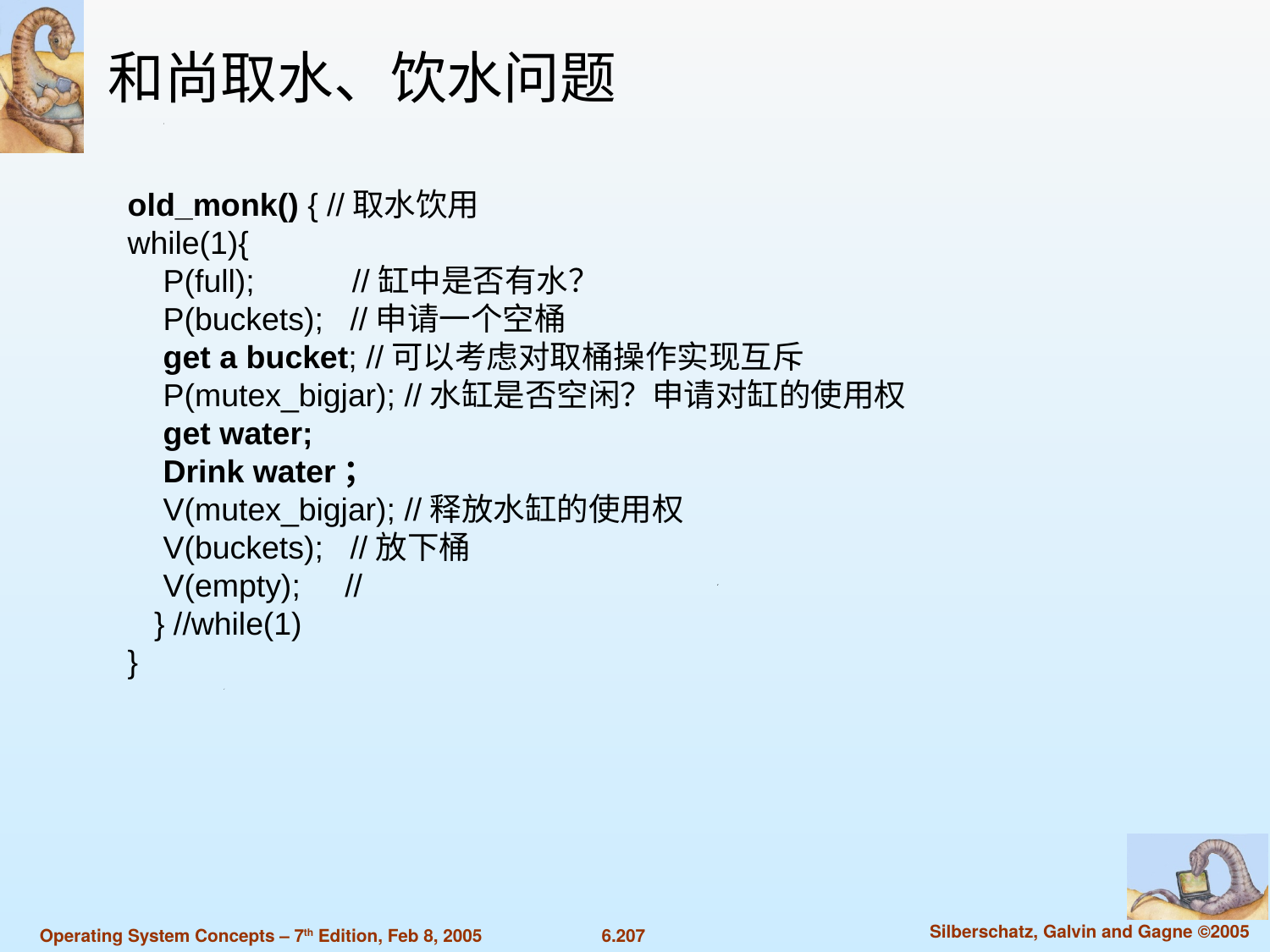

和尚取水、饮水问题
old_monk() { //取水饮用
while(1){
    P(full);           //缸中是否有水？
    P(buckets);   //申请一个空桶
    get a bucket; //可以考虑对取桶操作实现互斥
    P(mutex_bigjar); //水缸是否空闲？申请对缸的使用权
    get water;
    Drink water；
    V(mutex_bigjar); //释放水缸的使用权
    V(buckets);   //放下桶
    V(empty);     //
   } //while(1)
}